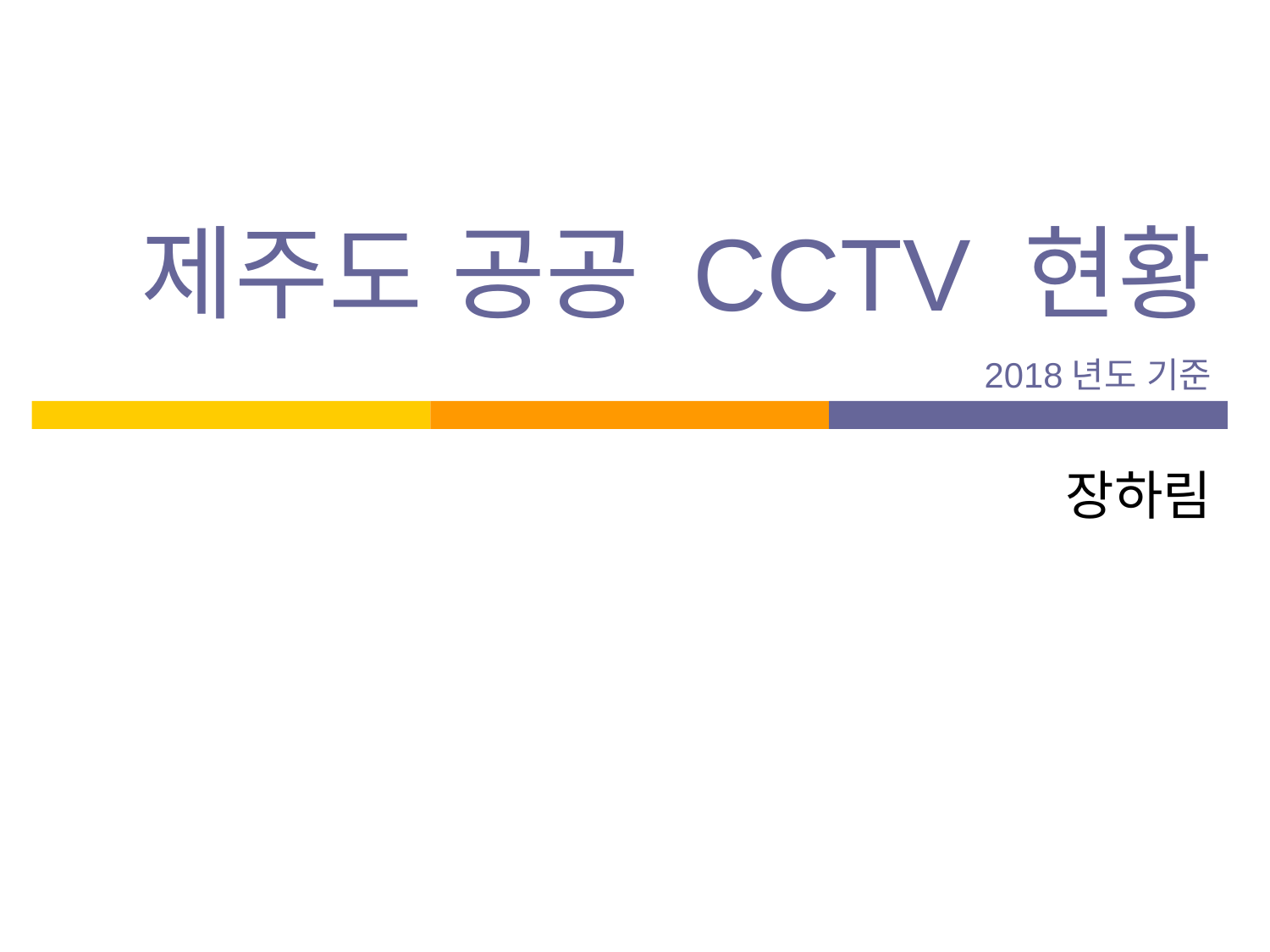

# 제주도 공공 CCTV 현황 2018년도 기준
장하림